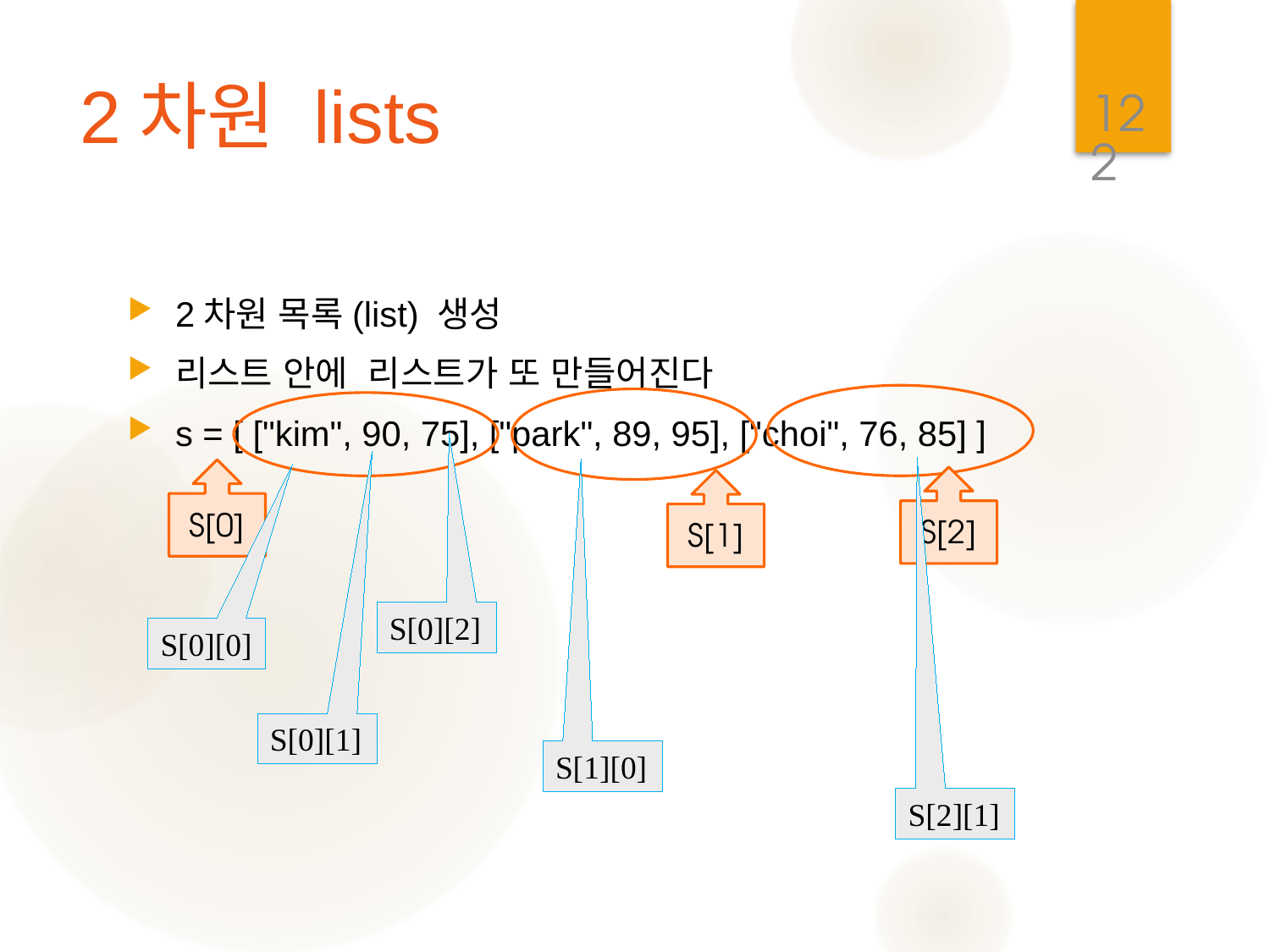

122
# 2차원 lists
2차원 목록(list) 생성
리스트 안에  리스트가 또 만들어진다
s = [ ["kim", 90, 75], ["park", 89, 95], ["choi", 76, 85] ]

S[0]
S[2]
S[1]
S[0][2]
S[0][0]
S[0][1]
S[1][0]
S[2][1]